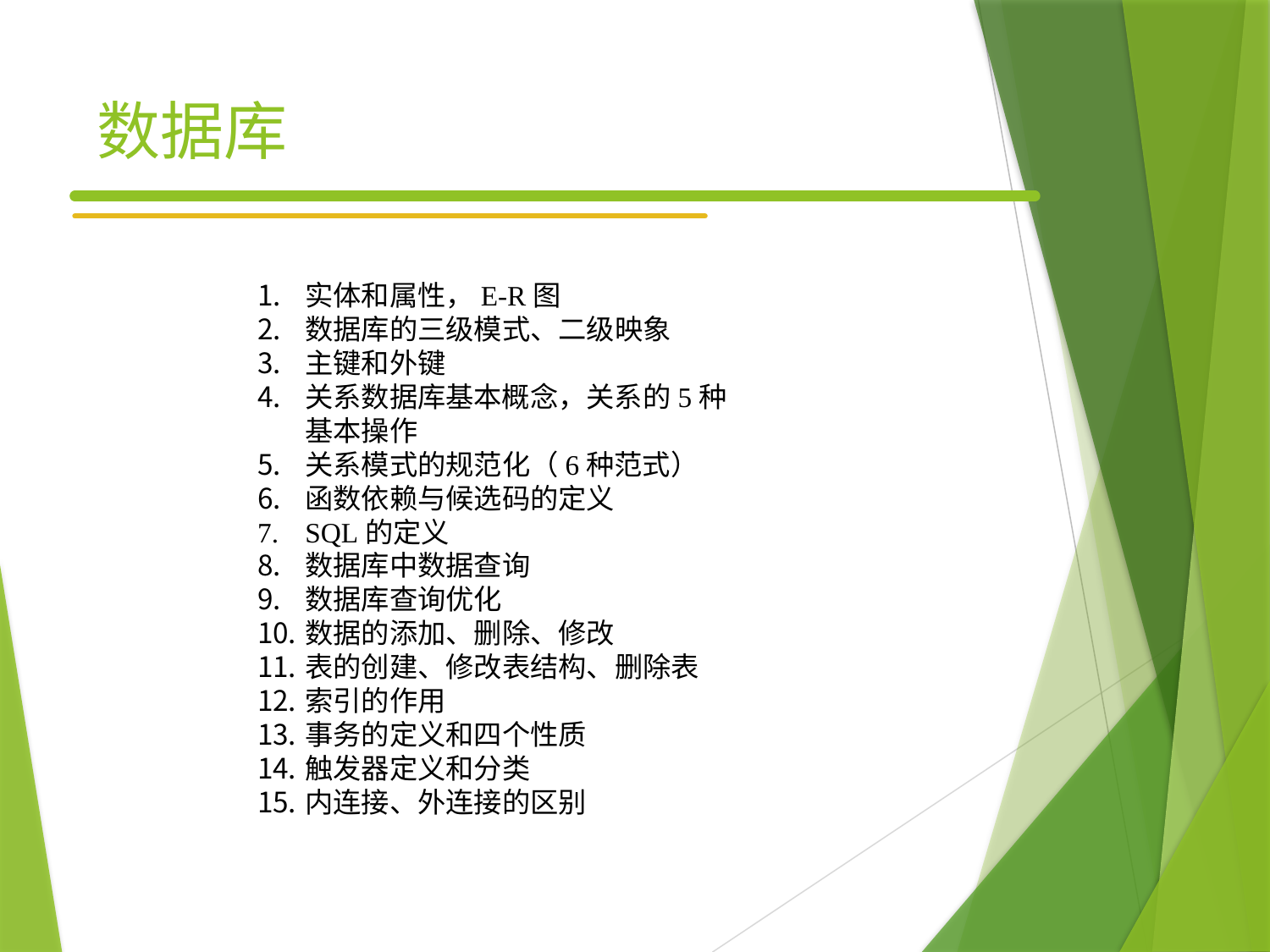

# 数据库
实体和属性，E-R图
数据库的三级模式、二级映象
主键和外键
关系数据库基本概念，关系的5种基本操作
关系模式的规范化（6种范式）
函数依赖与候选码的定义
SQL的定义
数据库中数据查询
数据库查询优化
数据的添加、删除、修改
表的创建、修改表结构、删除表
索引的作用
事务的定义和四个性质
触发器定义和分类
内连接、外连接的区别